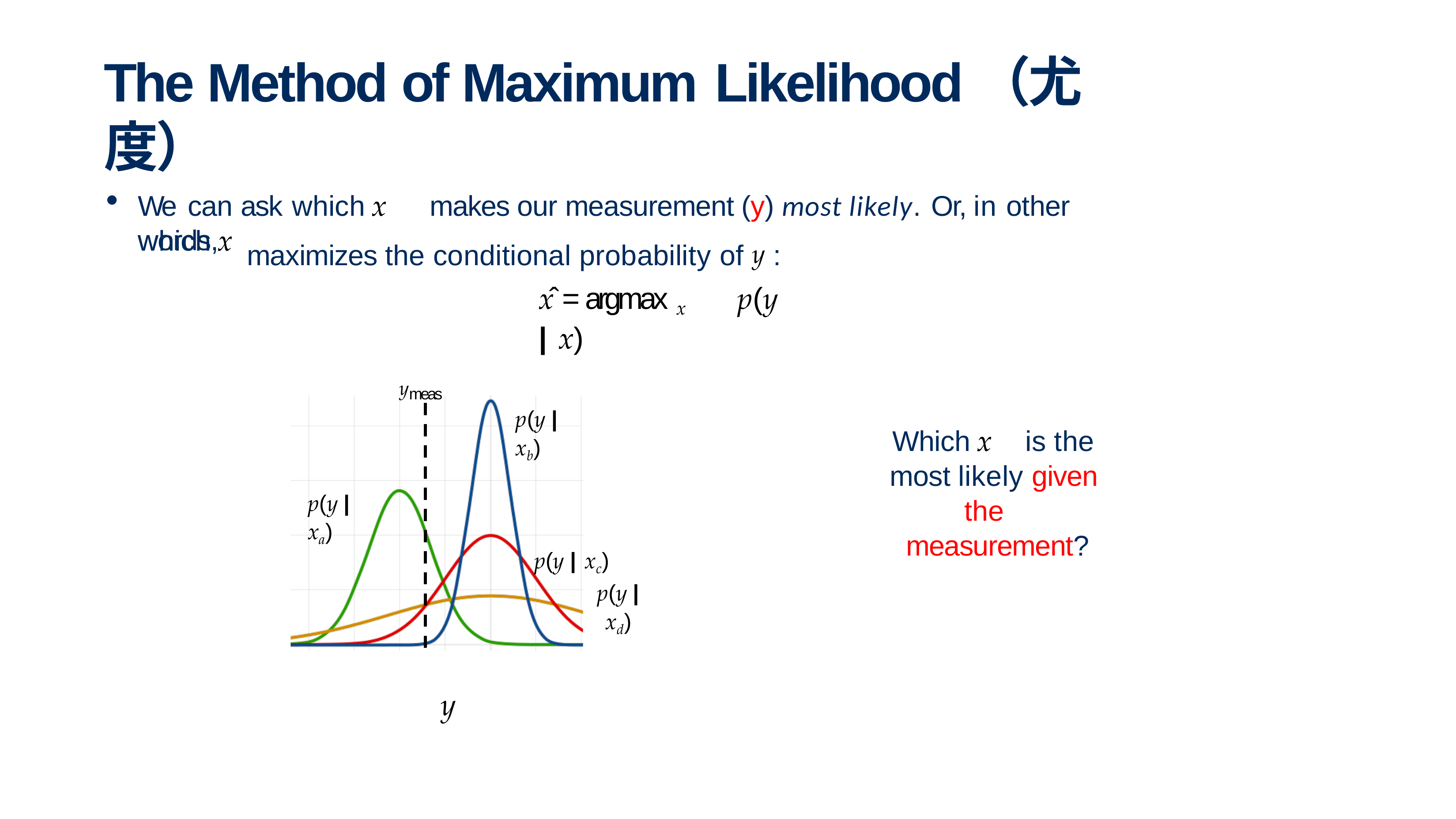

# The Method of Maximum Likelihood（尤度）
We  can ask which x 	makes our measurement (y) most likely. Or, in other words,
maximizes the conditional probability of y :
which x
x̂ = argmax x	p(y | x)
ymeas

p(y | xb)
Which x 	is the  most likely given  the	measurement?
p(y | xa)
p(y | xc)
p(y | xd)

y